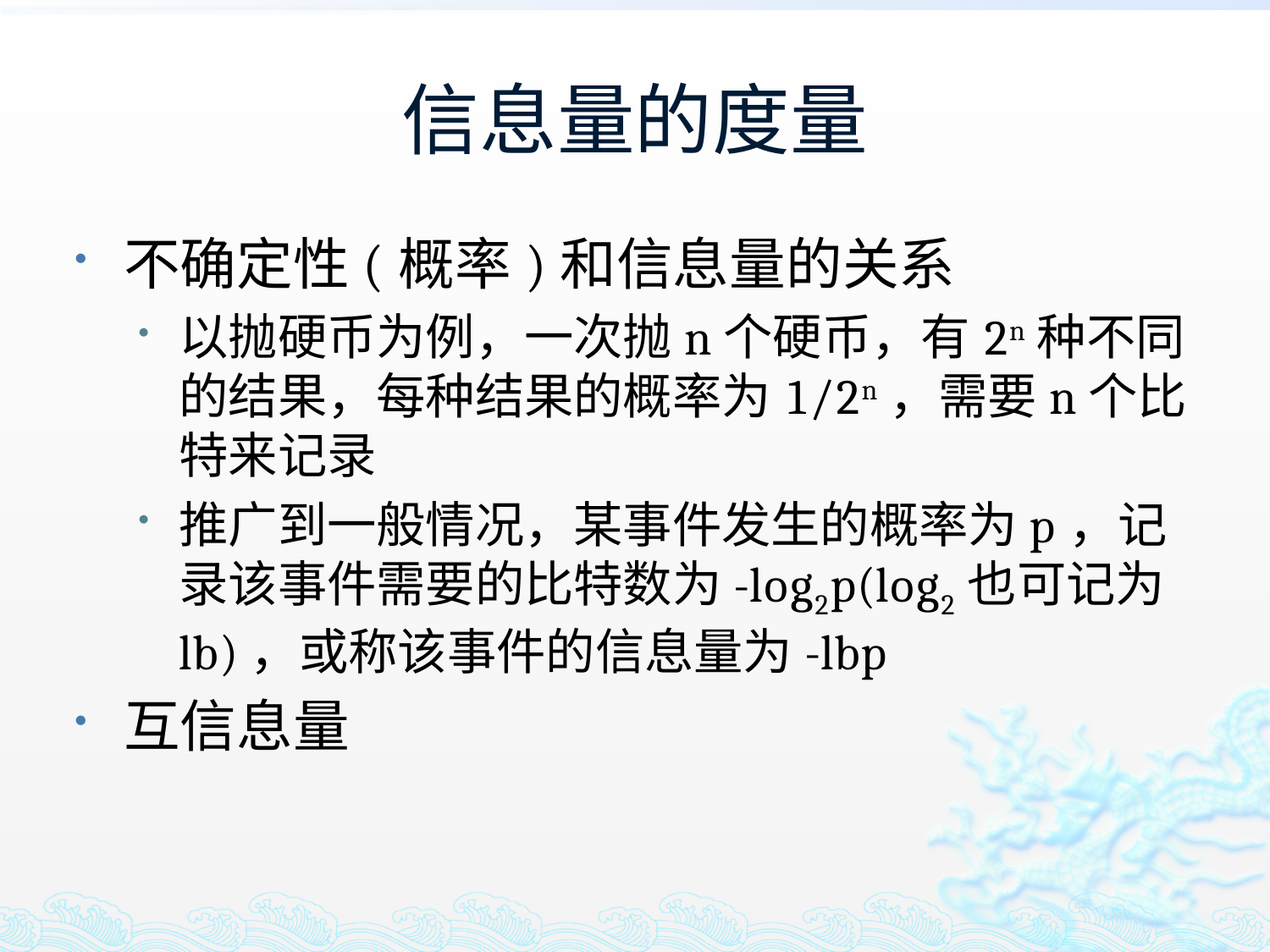

# 信息量的度量
不确定性(概率)和信息量的关系
以抛硬币为例，一次抛n个硬币，有2n种不同的结果，每种结果的概率为1/2n，需要n个比特来记录
推广到一般情况，某事件发生的概率为p，记录该事件需要的比特数为-log2p(log2也可记为lb)，或称该事件的信息量为-lbp
互信息量